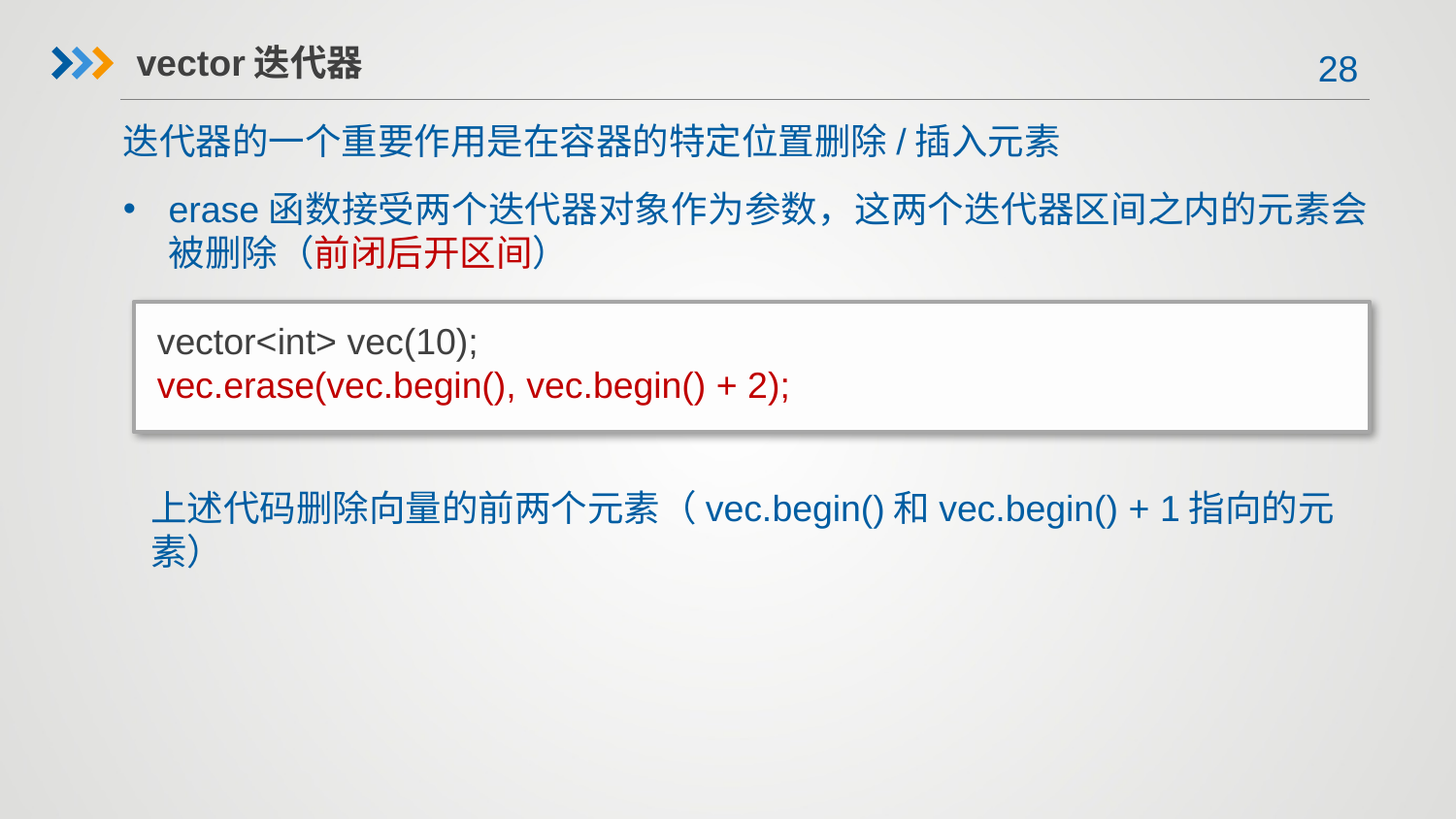

vector迭代器
迭代器的一个重要作用是在容器的特定位置删除/插入元素
erase函数接受两个迭代器对象作为参数，这两个迭代器区间之内的元素会被删除（前闭后开区间）

vector<int> vec(10);
vec.erase(vec.begin(), vec.begin() + 2);
上述代码删除向量的前两个元素（vec.begin()和vec.begin() + 1指向的元素）